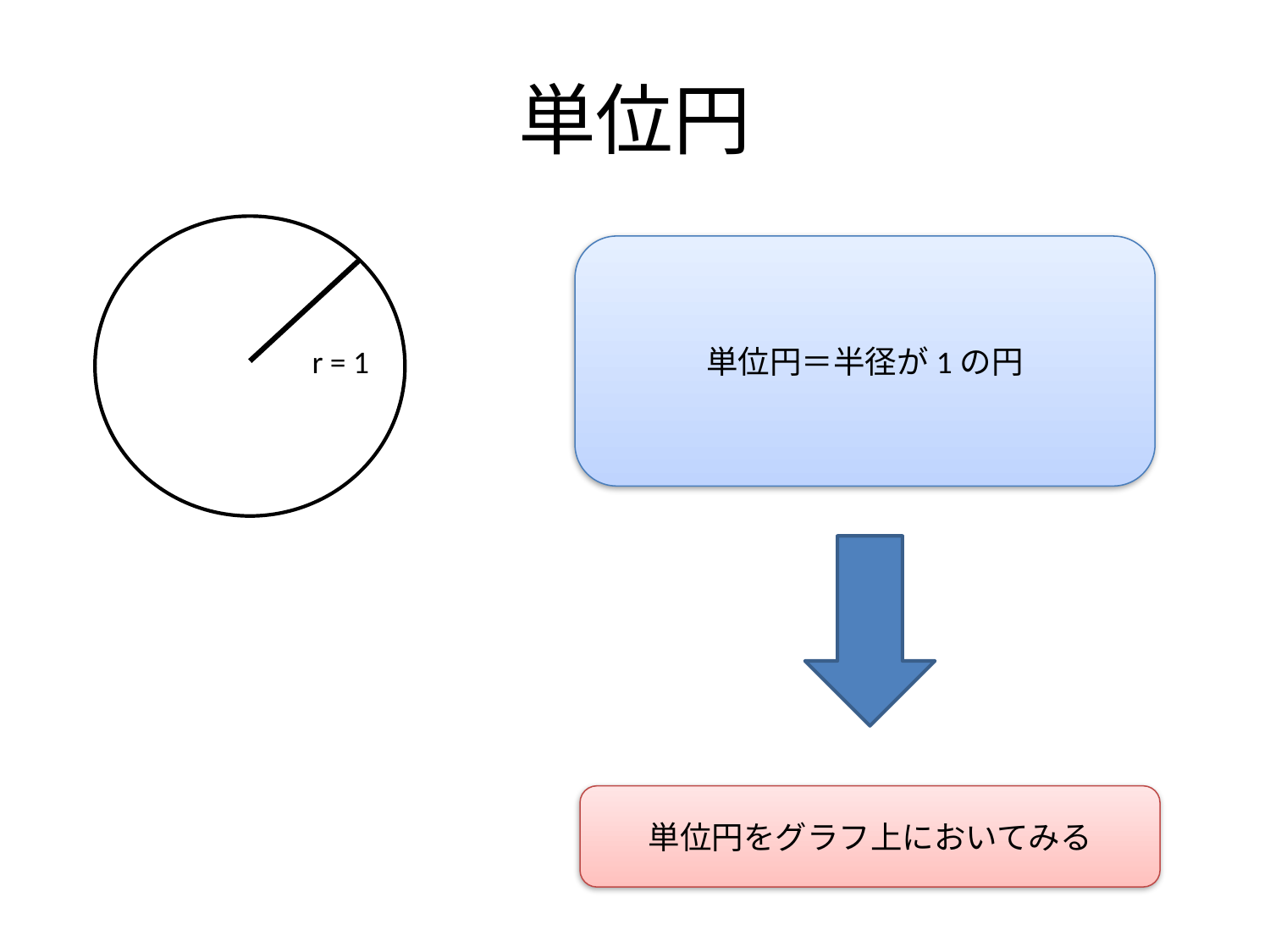

# 単位円

単位円＝半径が1の円
r = 1

単位円をグラフ上においてみる